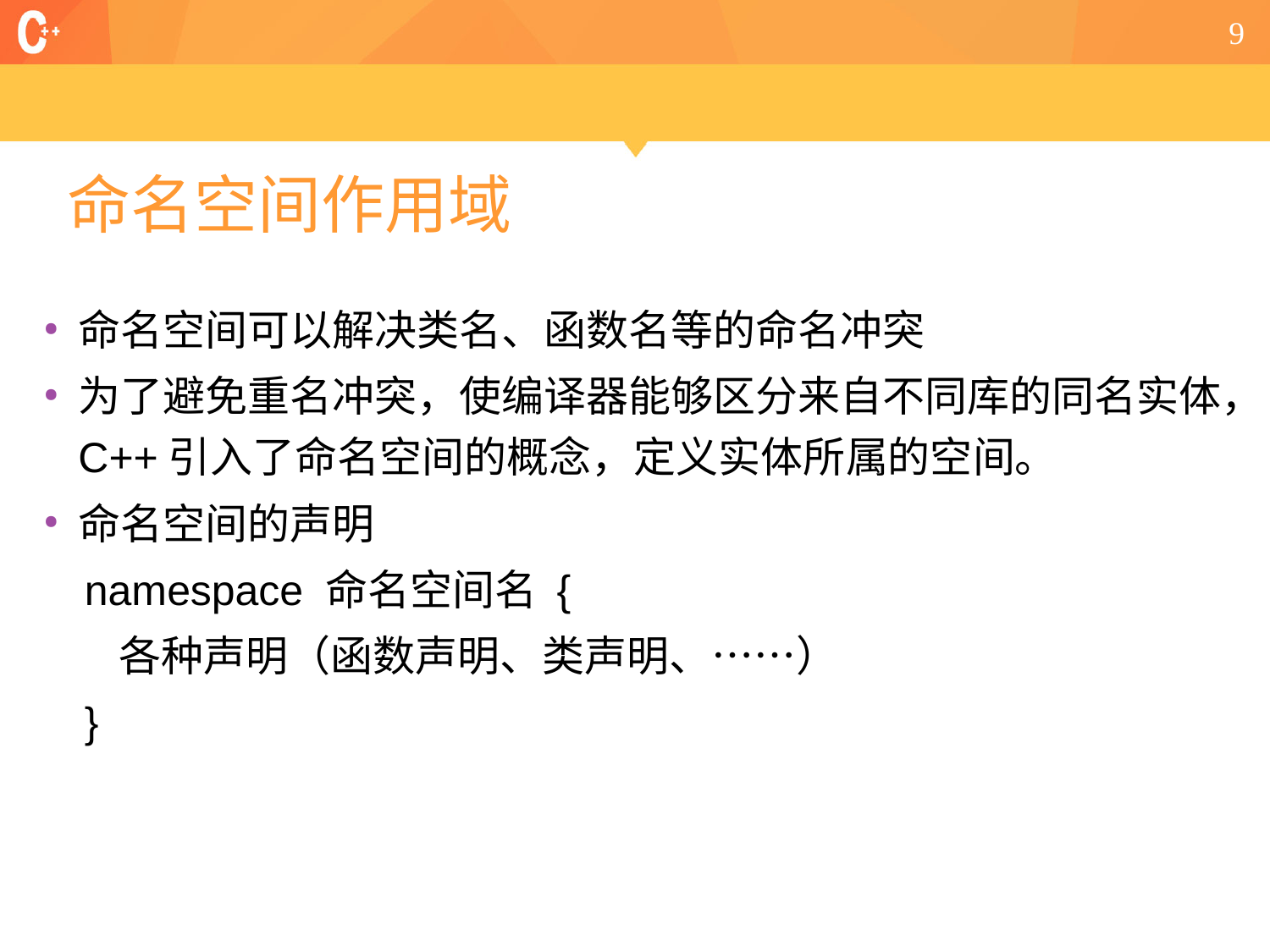

9
# 命名空间作用域
命名空间可以解决类名、函数名等的命名冲突
为了避免重名冲突，使编译器能够区分来自不同库的同名实体，C++引入了命名空间的概念，定义实体所属的空间。
命名空间的声明
namespace 命名空间名 {
	各种声明（函数声明、类声明、……）
}